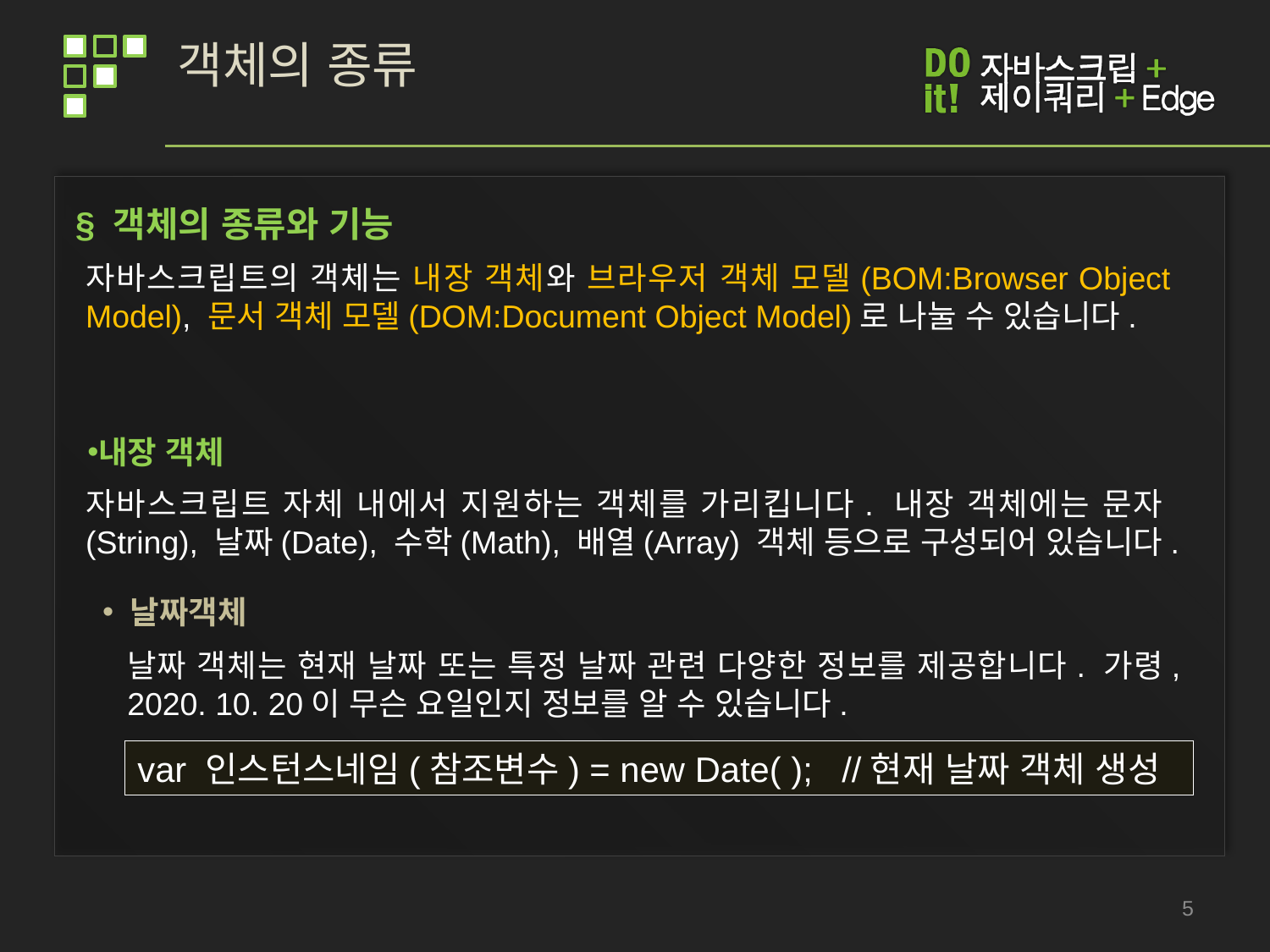

# 객체의 종류
§ 객체의 종류와 기능
자바스크립트의 객체는 내장 객체와 브라우저 객체 모델(BOM:Browser Object Model), 문서 객체 모델(DOM:Document Object Model)로 나눌 수 있습니다.
내장 객체
자바스크립트 자체 내에서 지원하는 객체를 가리킵니다. 내장 객체에는 문자(String), 날짜(Date), 수학(Math), 배열(Array) 객체 등으로 구성되어 있습니다.
 날짜객체
날짜 객체는 현재 날짜 또는 특정 날짜 관련 다양한 정보를 제공합니다. 가령, 2020. 10. 20이 무슨 요일인지 정보를 알 수 있습니다.
var 인스턴스네임(참조변수) = new Date( );   //현재 날짜 객체 생성
5